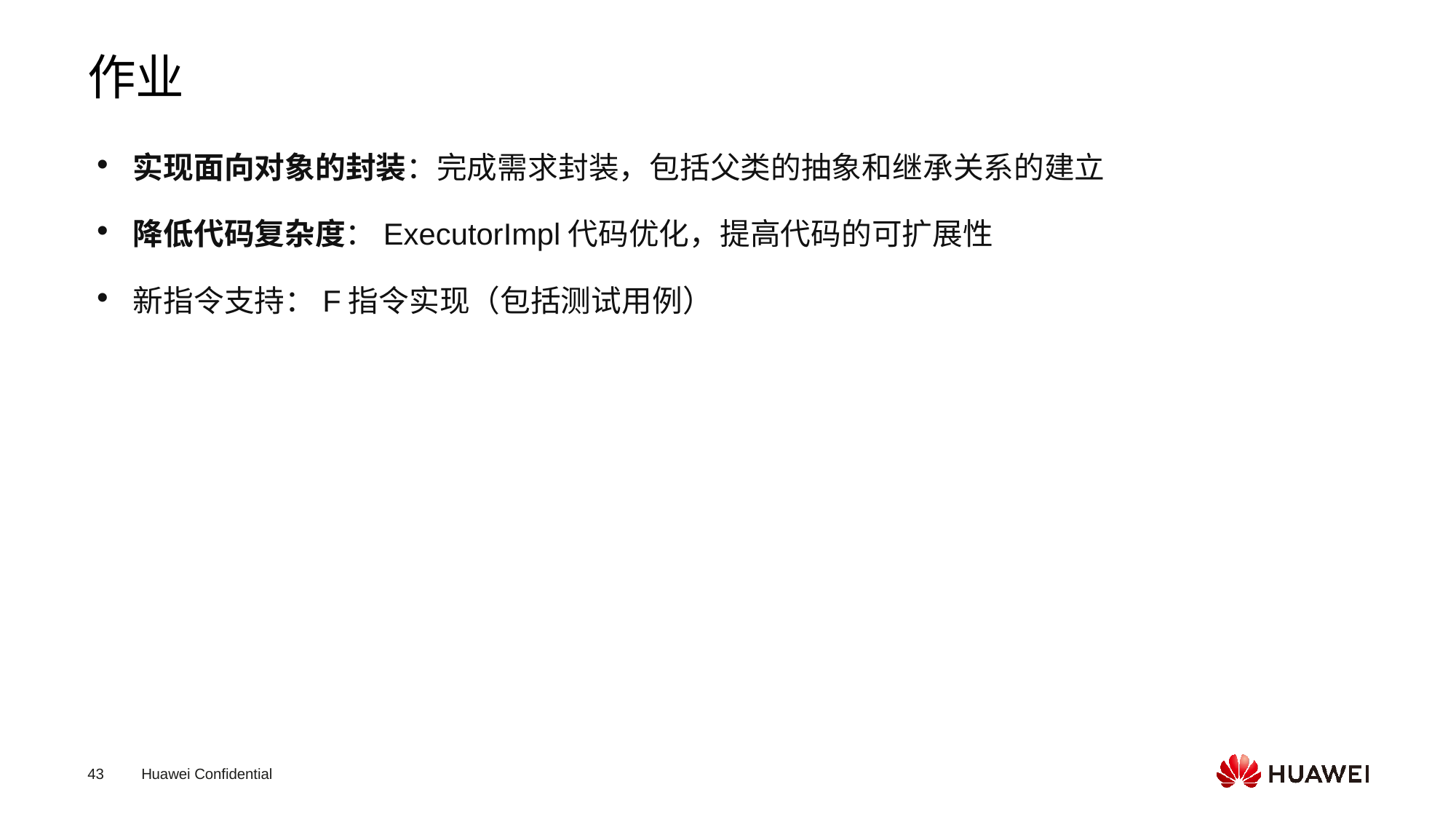

# 作业
实现面向对象的封装：完成需求封装，包括父类的抽象和继承关系的建立
降低代码复杂度：ExecutorImpl代码优化，提高代码的可扩展性
新指令支持：F指令实现（包括测试用例）